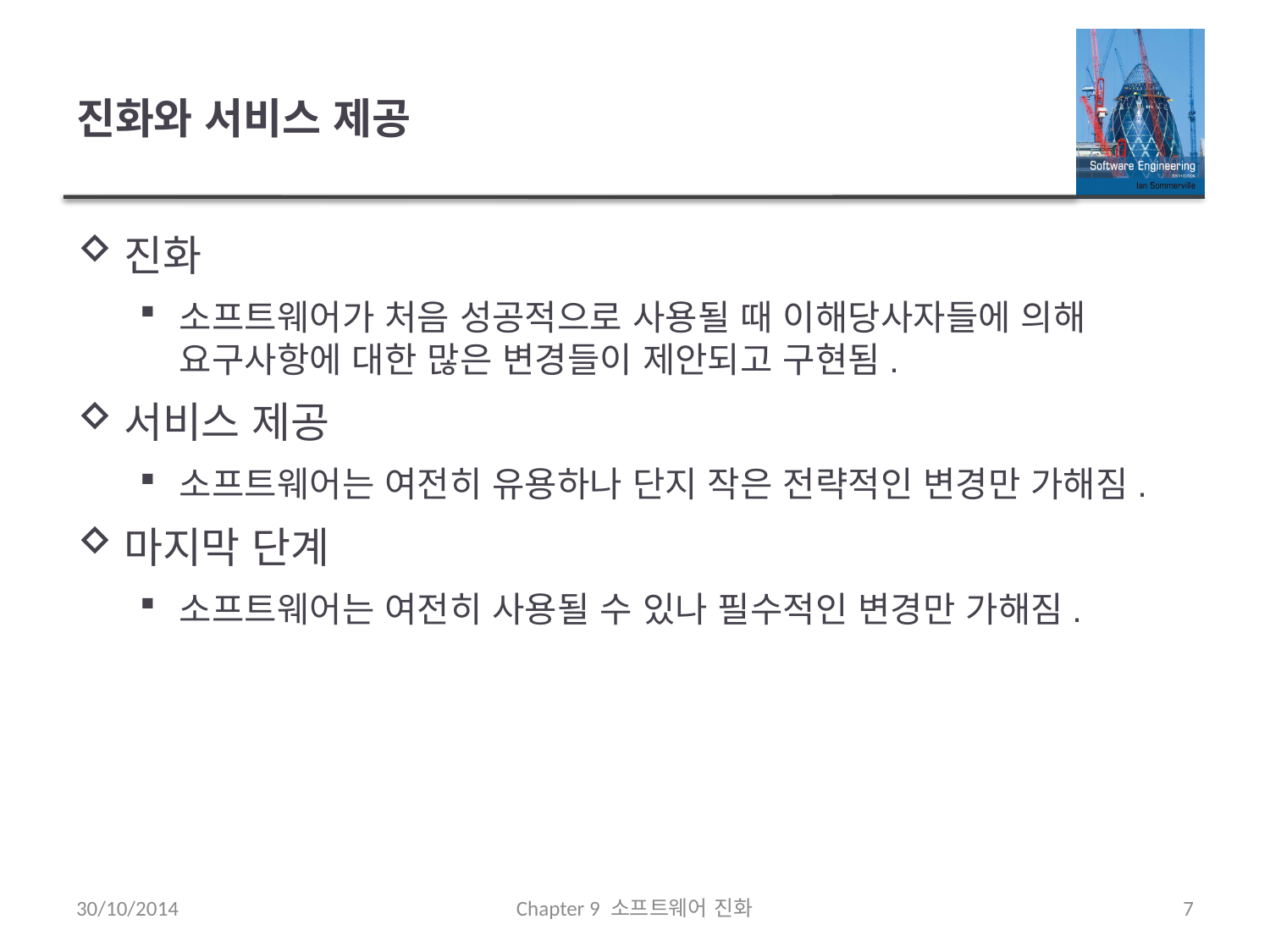

# 진화와 서비스 제공
진화
소프트웨어가 처음 성공적으로 사용될 때 이해당사자들에 의해 요구사항에 대한 많은 변경들이 제안되고 구현됨.
서비스 제공
소프트웨어는 여전히 유용하나 단지 작은 전략적인 변경만 가해짐.
마지막 단계
소프트웨어는 여전히 사용될 수 있나 필수적인 변경만 가해짐.
30/10/2014
Chapter 9 소프트웨어 진화
7